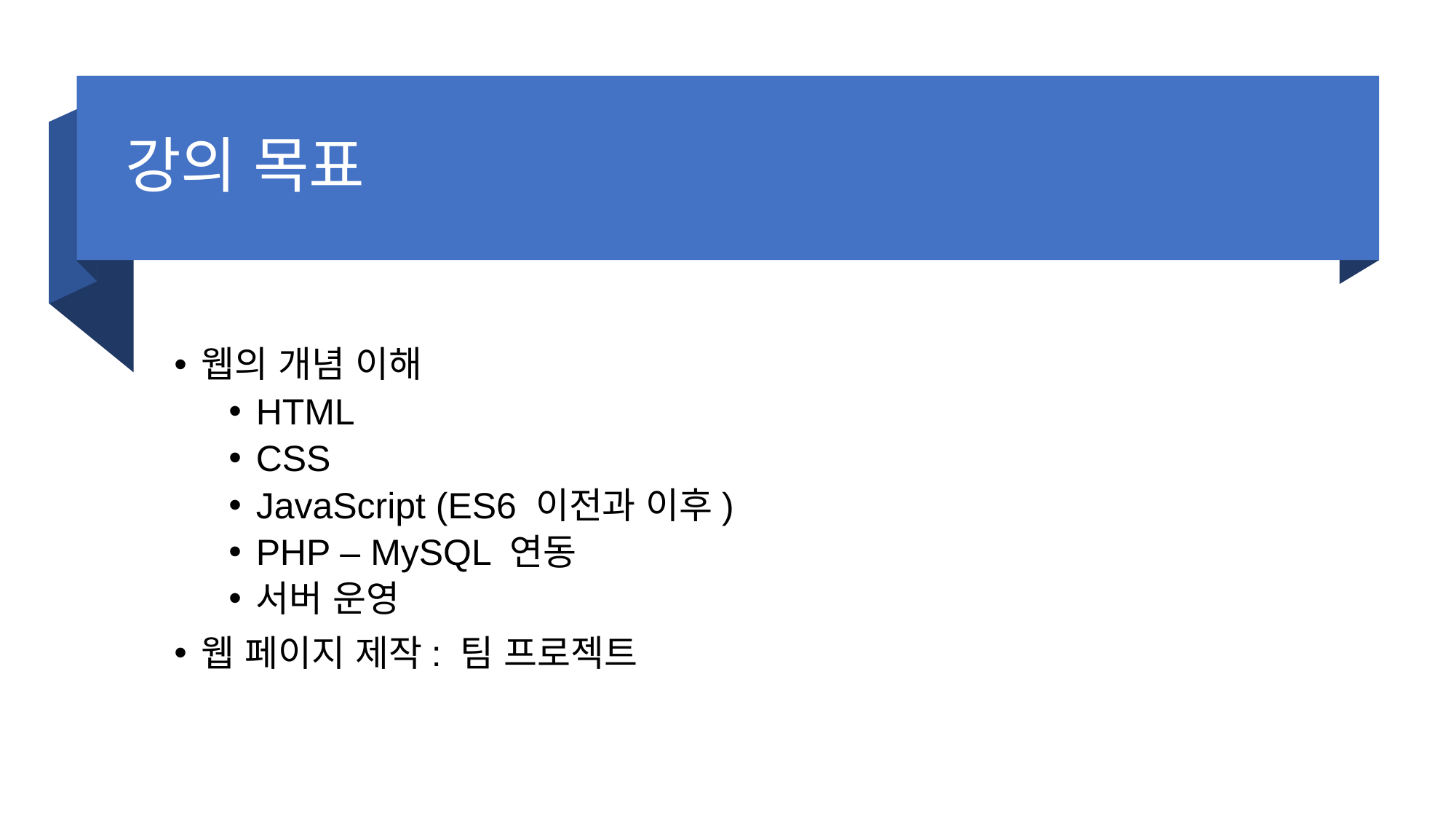

# 강의 목표

웹의 개념 이해
HTML
CSS
JavaScript (ES6 이전과 이후)
PHP – MySQL 연동
서버 운영
웹 페이지 제작: 팀 프로젝트